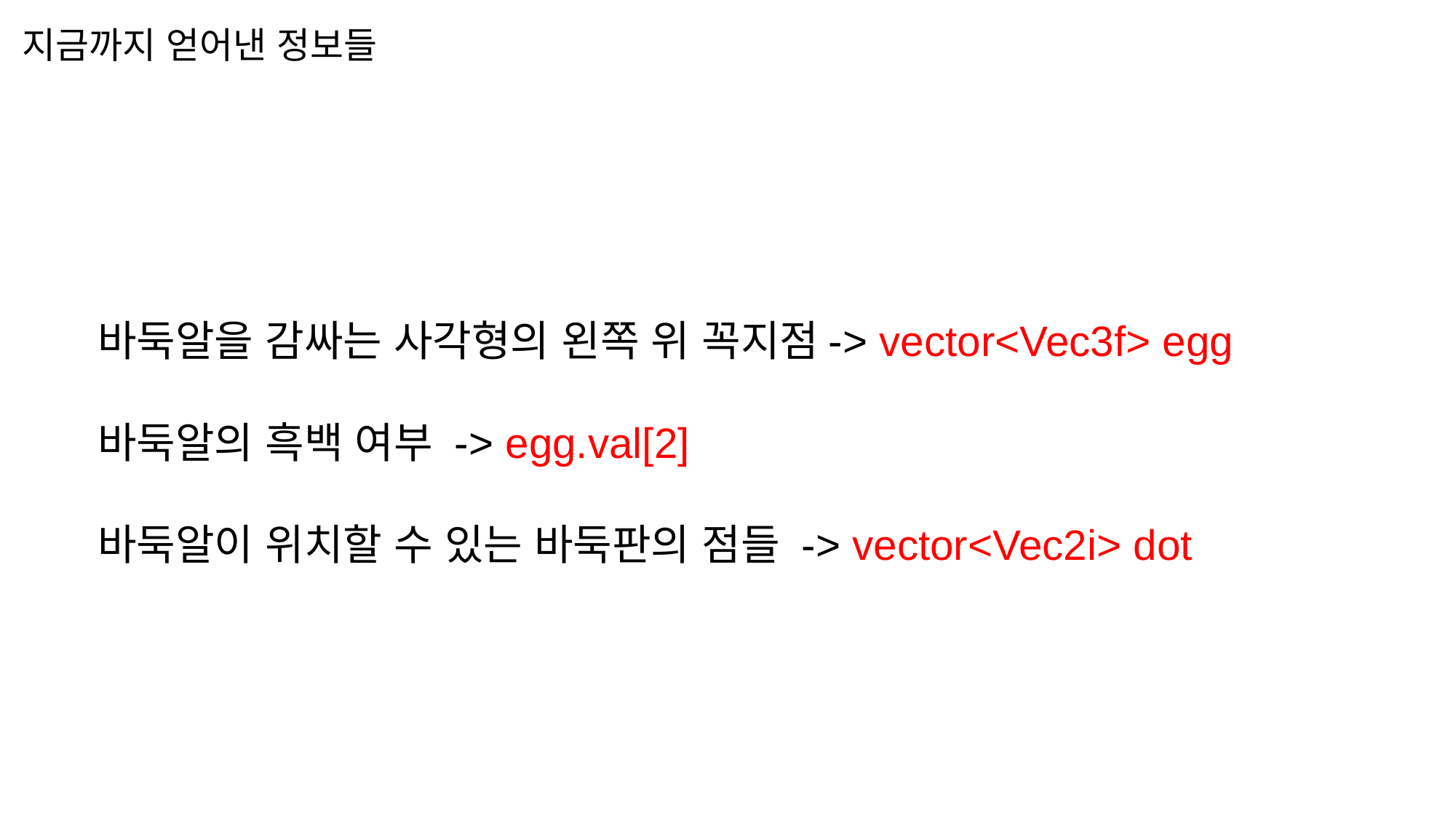

# 지금까지 얻어낸 정보들
바둑알을 감싸는 사각형의 왼쪽 위 꼭지점-> vector<Vec3f> egg
바둑알의 흑백 여부 -> egg.val[2]
바둑알이 위치할 수 있는 바둑판의 점들 -> vector<Vec2i> dot